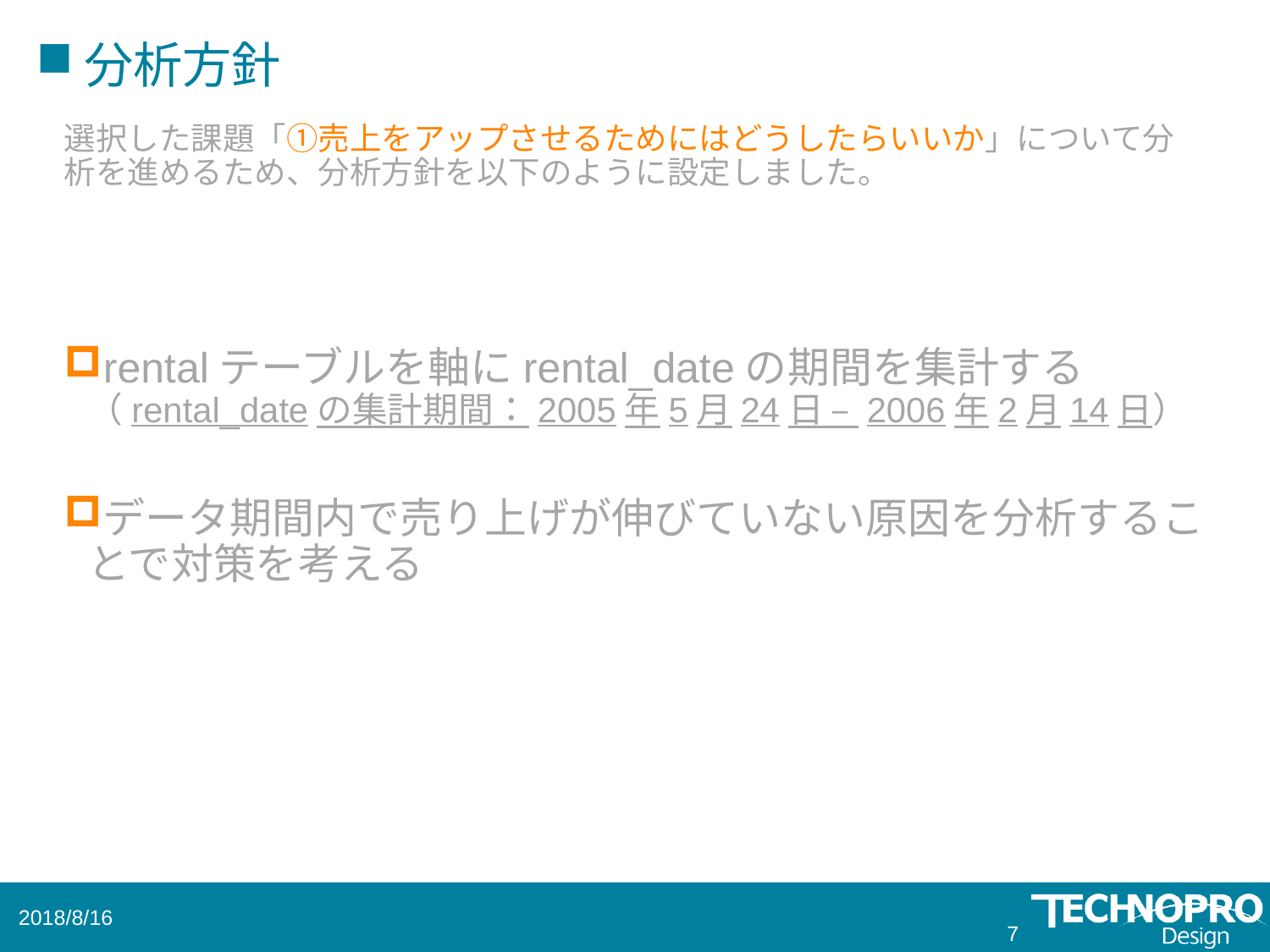

# 分析方針
選択した課題「①売上をアップさせるためにはどうしたらいいか」について分析を進めるため、分析方針を以下のように設定しました。

rentalテーブルを軸にrental_dateの期間を集計する　　（rental_dateの集計期間：2005年5月24日 – 2006年2月14日）

データ期間内で売り上げが伸びていない原因を分析することで対策を考える
2018/8/16
7